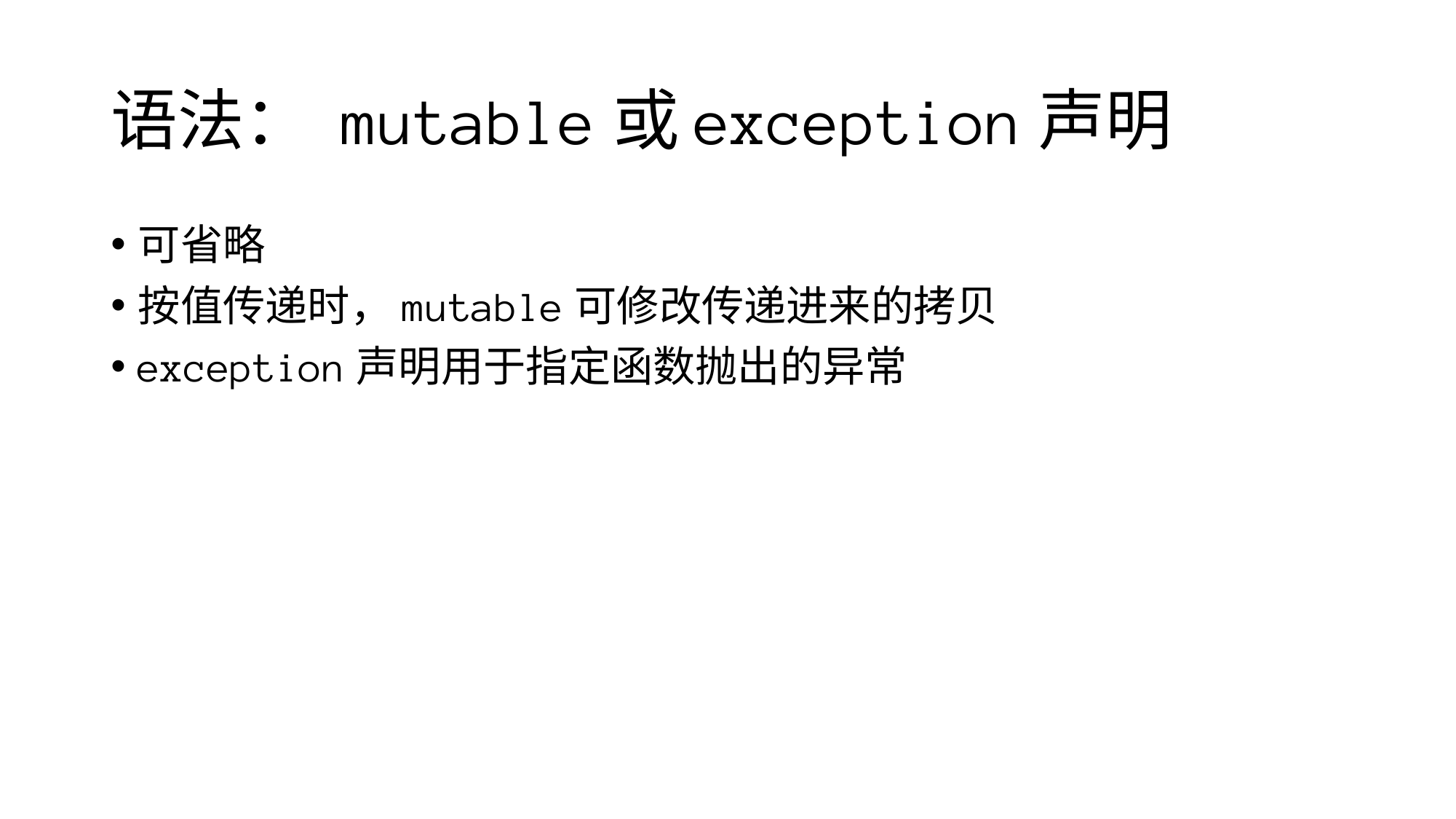

# 语法： mutable或exception声明
可省略
按值传递时，mutable可修改传递进来的拷贝
exception声明用于指定函数抛出的异常